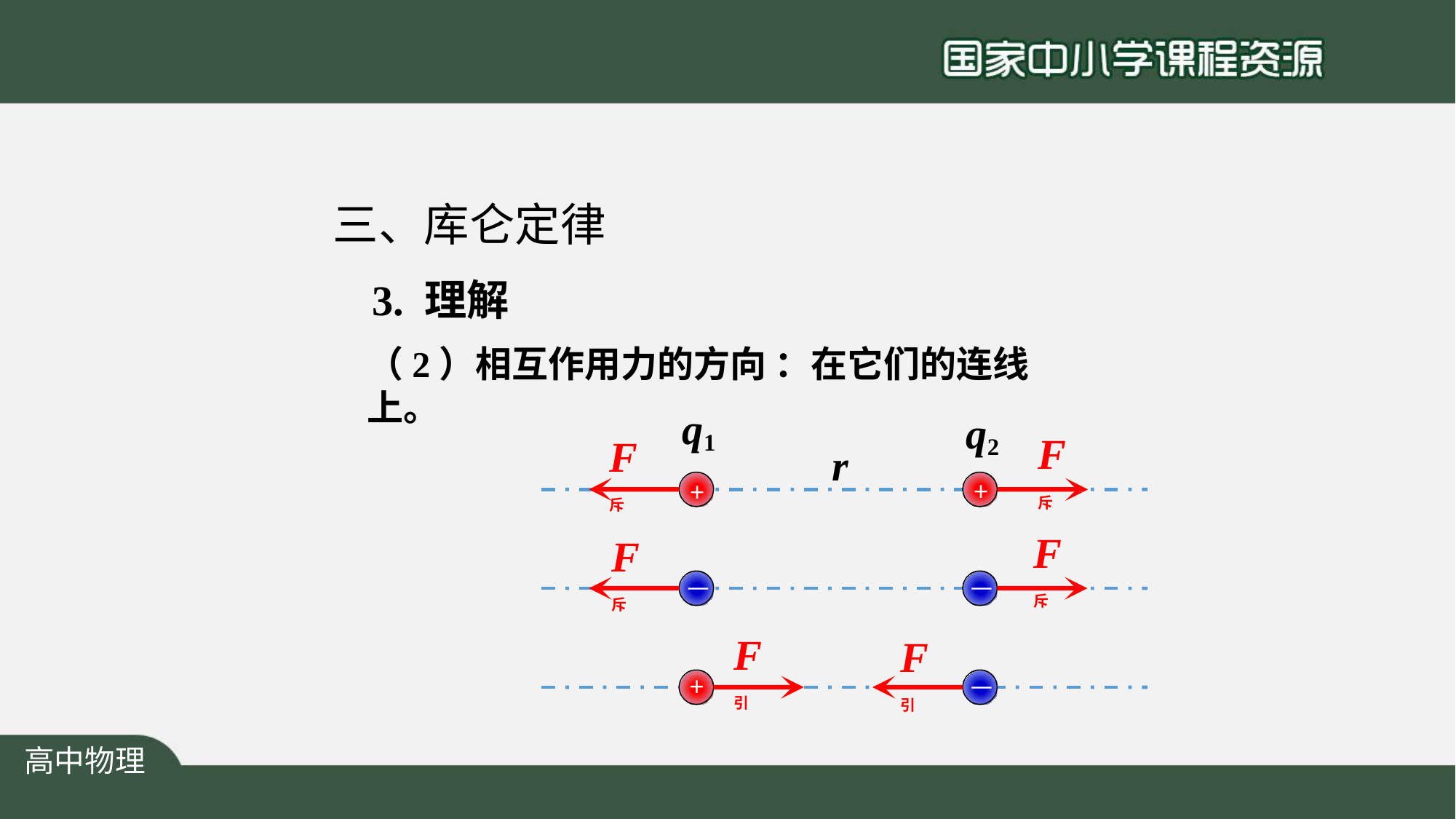

# 三、库仑定律
3. 理解
（2）相互作用力的方向 ：在它们的连线上。
q1
+
q2
+
F斥
F斥
r

F斥
F斥
—
—

F引
F引
+
—

高中物理